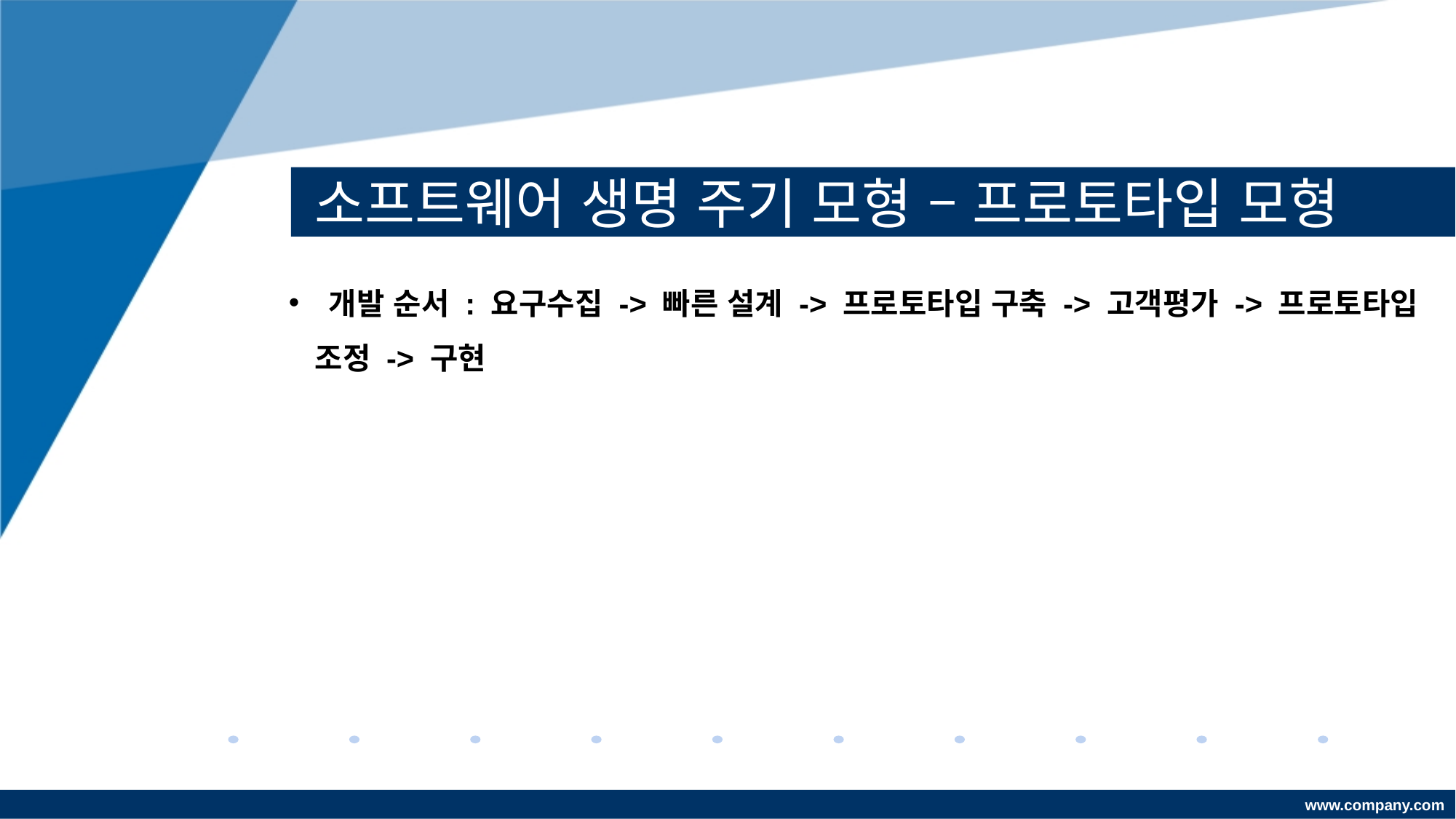

# 소프트웨어 생명 주기 모형 – 프로토타입 모형
 개발 순서 : 요구수집 -> 빠른 설계 -> 프로토타입 구축 -> 고객평가 -> 프로토타입 조정 -> 구현